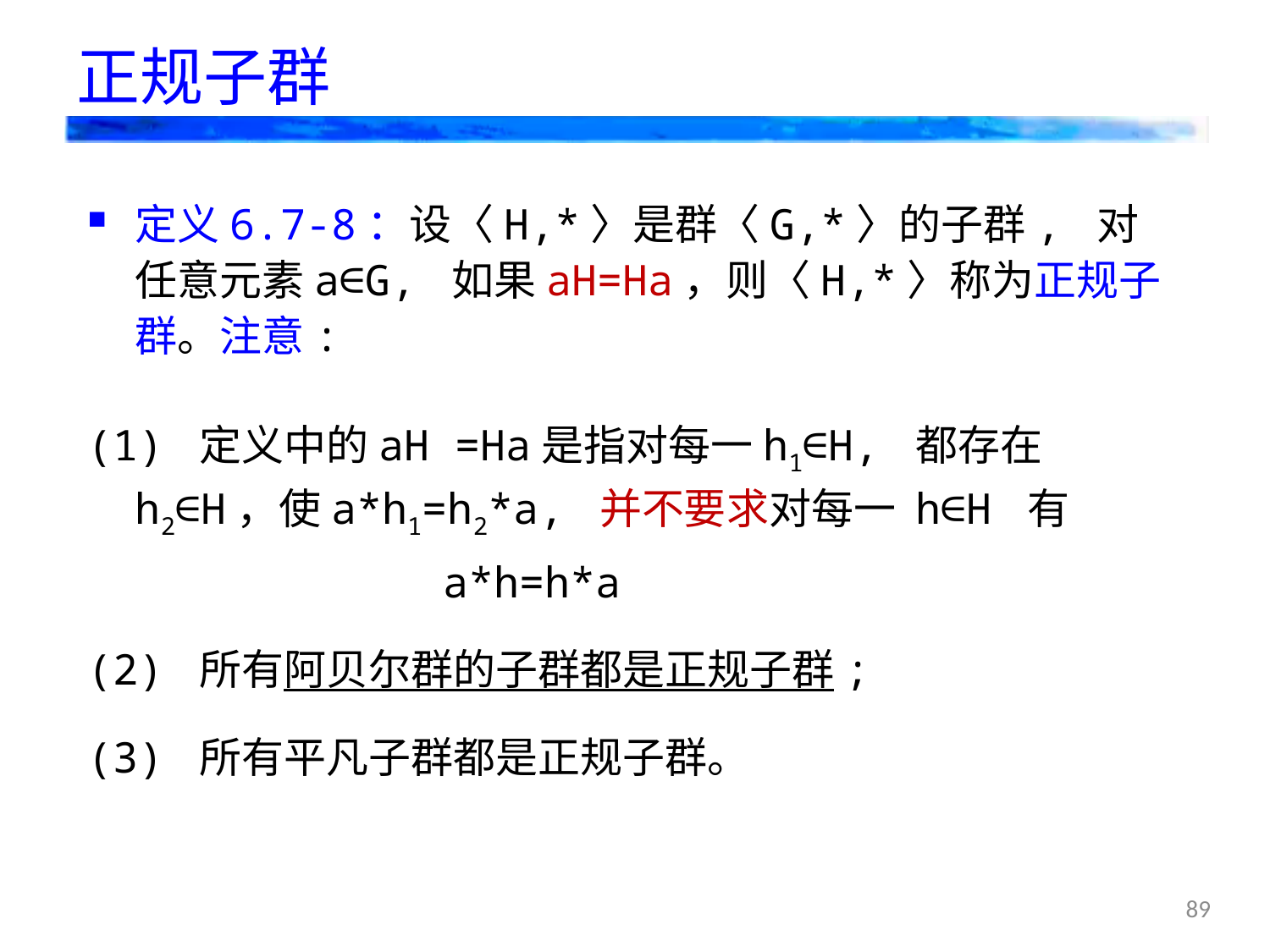

# 正规子群
定义6.7-8：设〈H,*〉是群〈G,*〉的子群, 对任意元素a∈G, 如果aH=Ha，则〈H,*〉称为正规子群。注意:
(1) 定义中的aH =Ha是指对每一h1∈H, 都存在h2∈H，使a*h1=h2*a, 并不要求对每一 h∈H 有
              a*h=h*a
(2) 所有阿贝尔群的子群都是正规子群;
(3) 所有平凡子群都是正规子群。
89